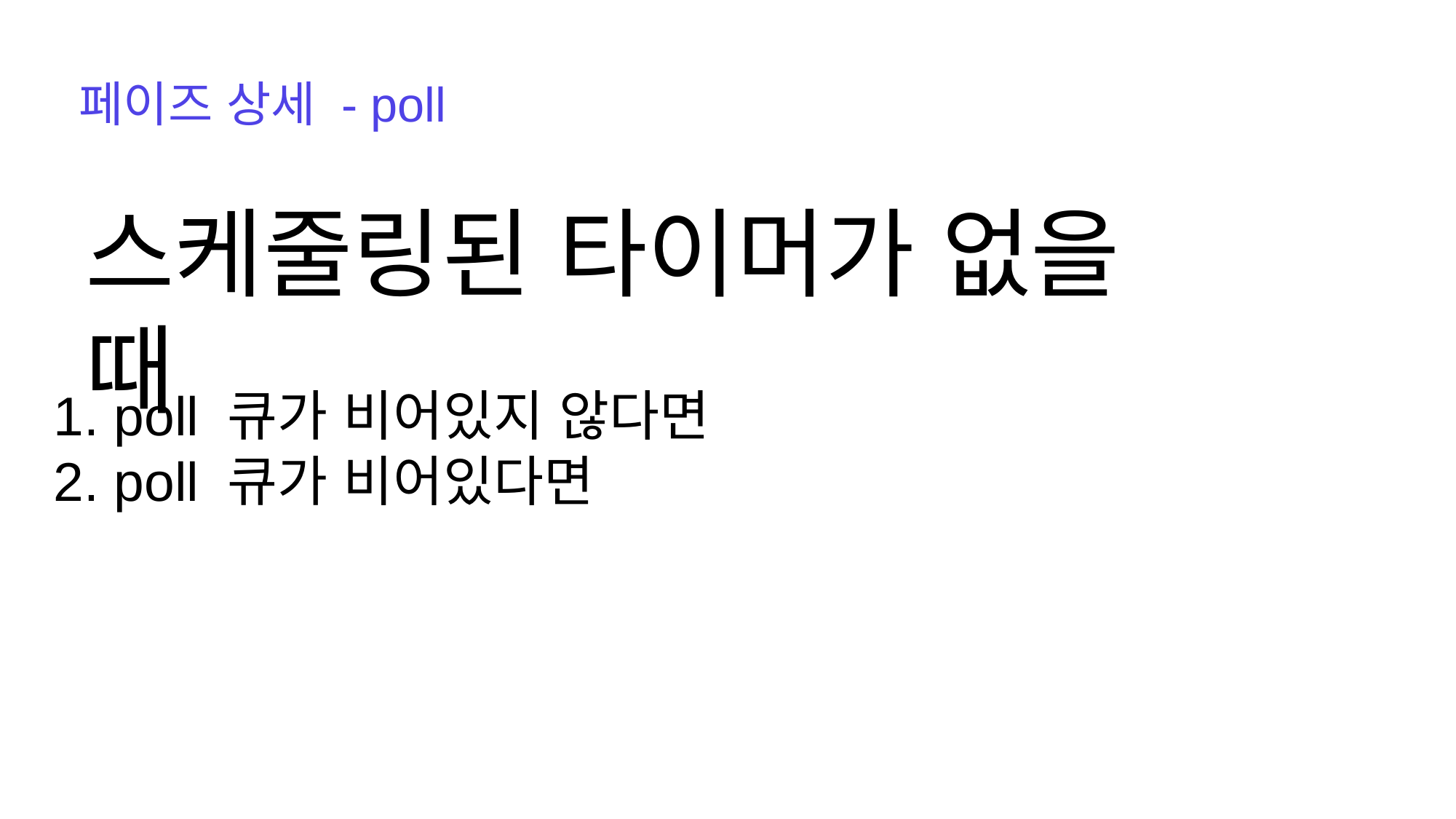

페이즈 상세 - poll
스케줄링된 타이머가 없을 때
1. poll 큐가 비어있지 않다면
2. poll 큐가 비어있다면